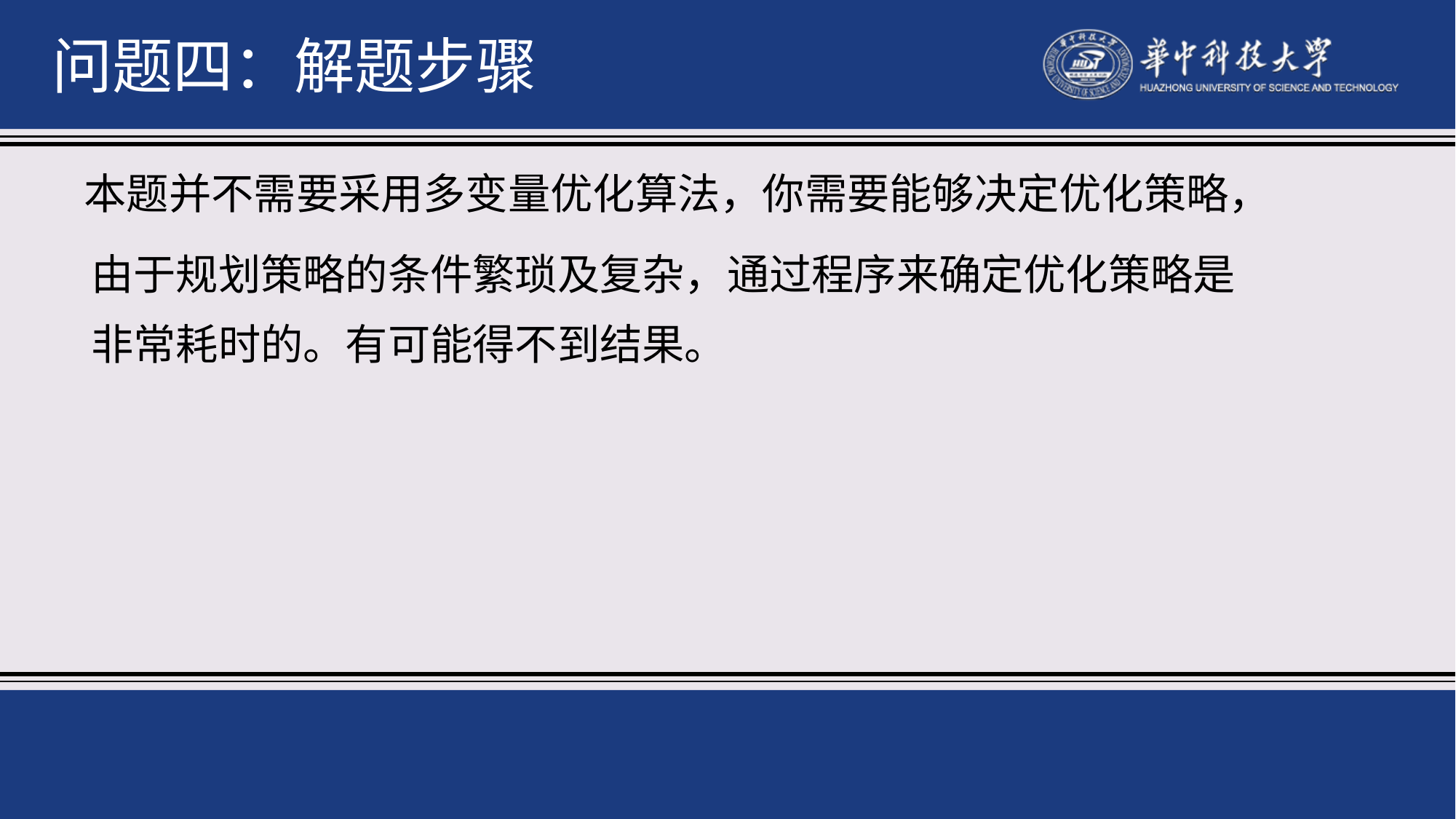

问题四：解题步骤
本题并不需要采用多变量优化算法，你需要能够决定优化策略，
由于规划策略的条件繁琐及复杂，通过程序来确定优化策略是
非常耗时的。有可能得不到结果。